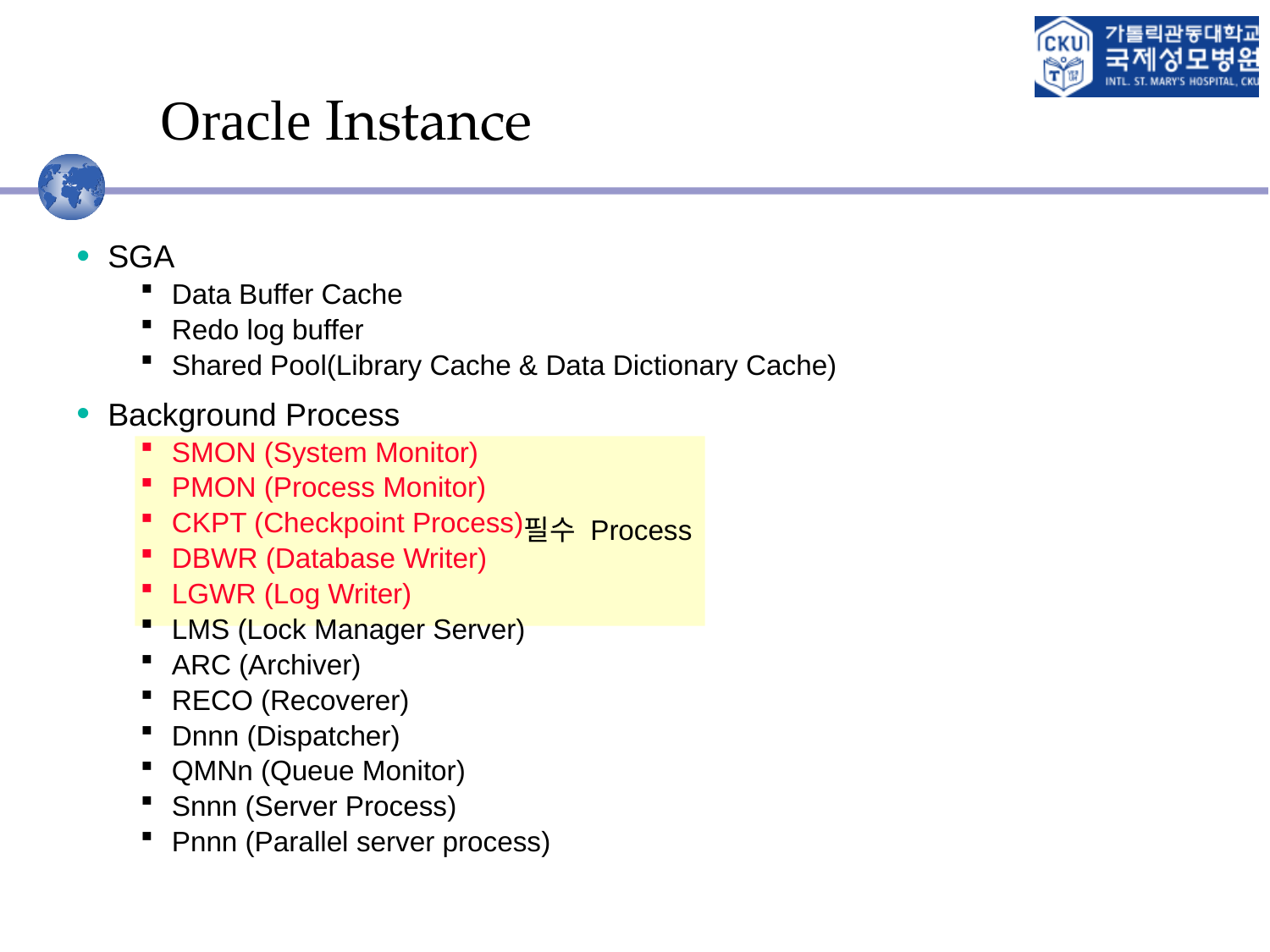

# Oracle Instance
SGA
Data Buffer Cache
Redo log buffer
Shared Pool(Library Cache & Data Dictionary Cache)
Background Process
SMON (System Monitor)
PMON (Process Monitor)
CKPT (Checkpoint Process)
DBWR (Database Writer)
LGWR (Log Writer)
LMS (Lock Manager Server)
ARC (Archiver)
RECO (Recoverer)
Dnnn (Dispatcher)
QMNn (Queue Monitor)
Snnn (Server Process)
Pnnn (Parallel server process)

필수 Process